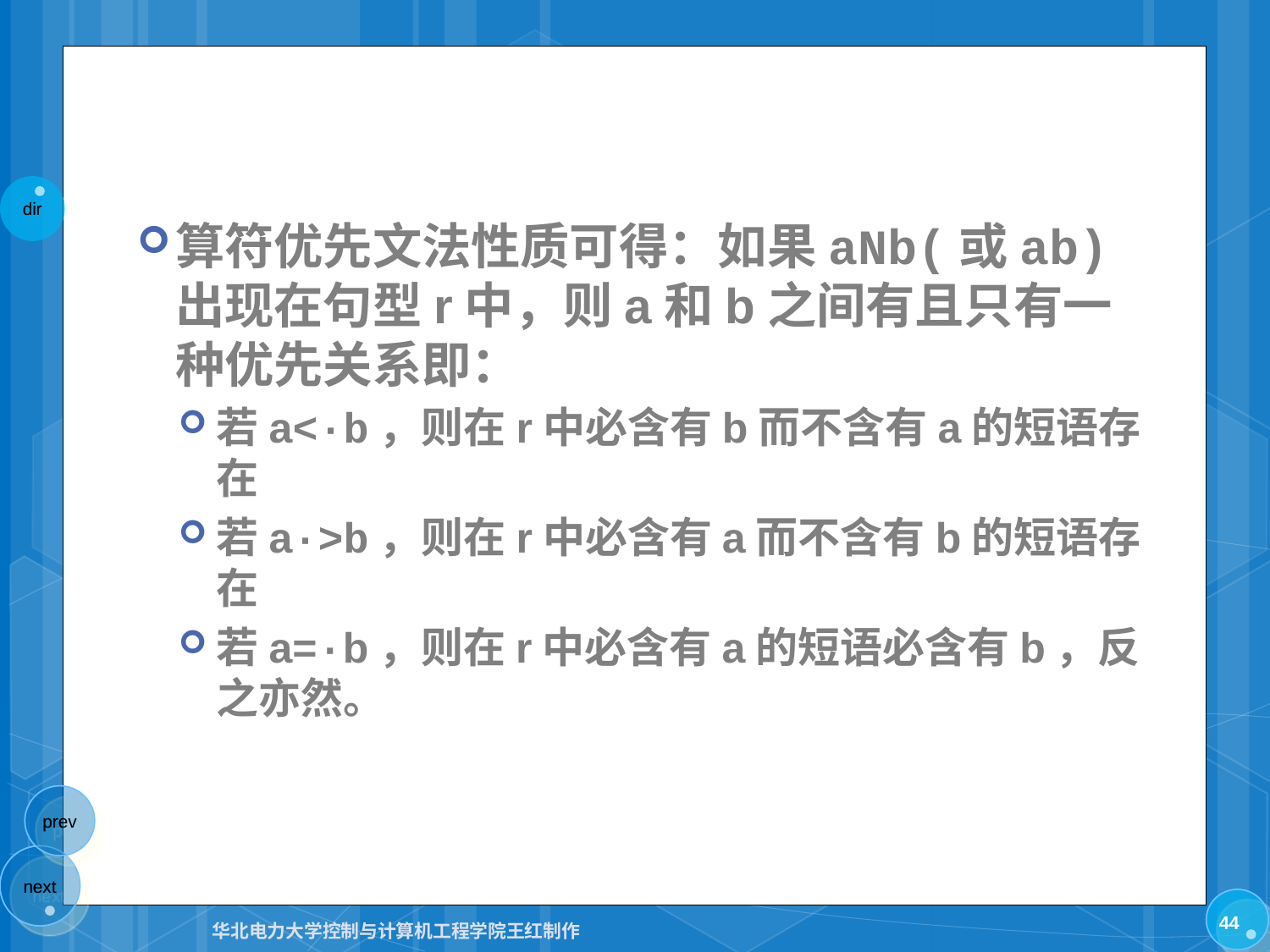

#
算符优先文法性质可得：如果aNb(或ab)出现在句型r中，则a和b之间有且只有一种优先关系即：
若a<·b，则在r中必含有b而不含有a的短语存在
若a·>b，则在r中必含有a而不含有b的短语存在
若a=·b，则在r中必含有a的短语必含有b，反之亦然。
44
华北电力大学控制与计算机工程学院王红制作